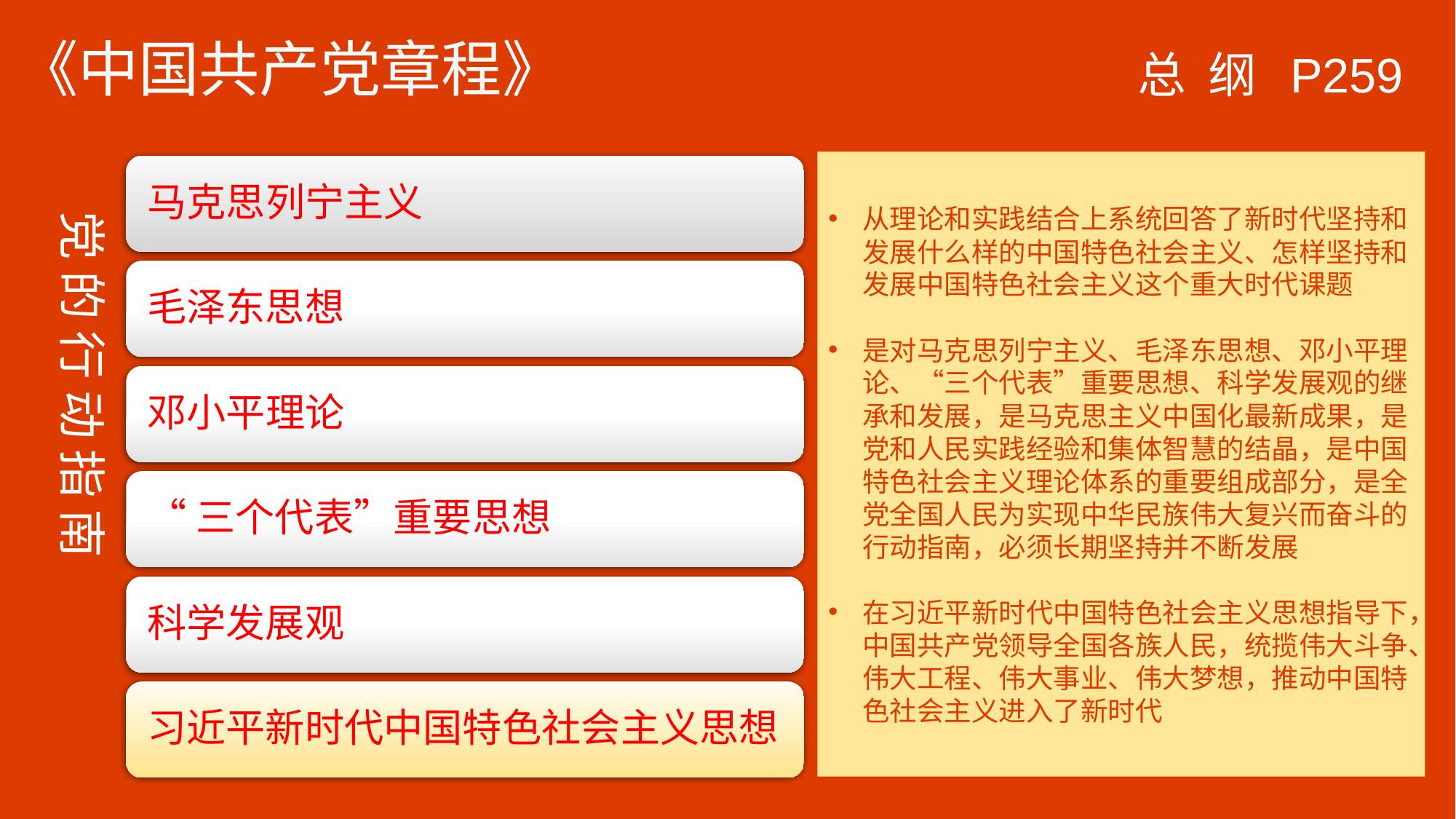

《中国共产党章程》
总  纲  P259
马克思列宁主义
毛泽东思想
邓小平理论
“三个代表”重要思想
科学发展观
习近平新时代中国特色社会主义思想
从理论和实践结合上系统回答了新时代坚持和发展什么样的中国特色社会主义、怎样坚持和发展中国特色社会主义这个重大时代课题

是对马克思列宁主义、毛泽东思想、邓小平理论、“三个代表”重要思想、科学发展观的继承和发展，是马克思主义中国化最新成果，是党和人民实践经验和集体智慧的结晶，是中国特色社会主义理论体系的重要组成部分，是全党全国人民为实现中华民族伟大复兴而奋斗的行动指南，必须长期坚持并不断发展

在习近平新时代中国特色社会主义思想指导下，中国共产党领导全国各族人民，统揽伟大斗争、伟大工程、伟大事业、伟大梦想，推动中国特色社会主义进入了新时代
党 的 行 动 指 南